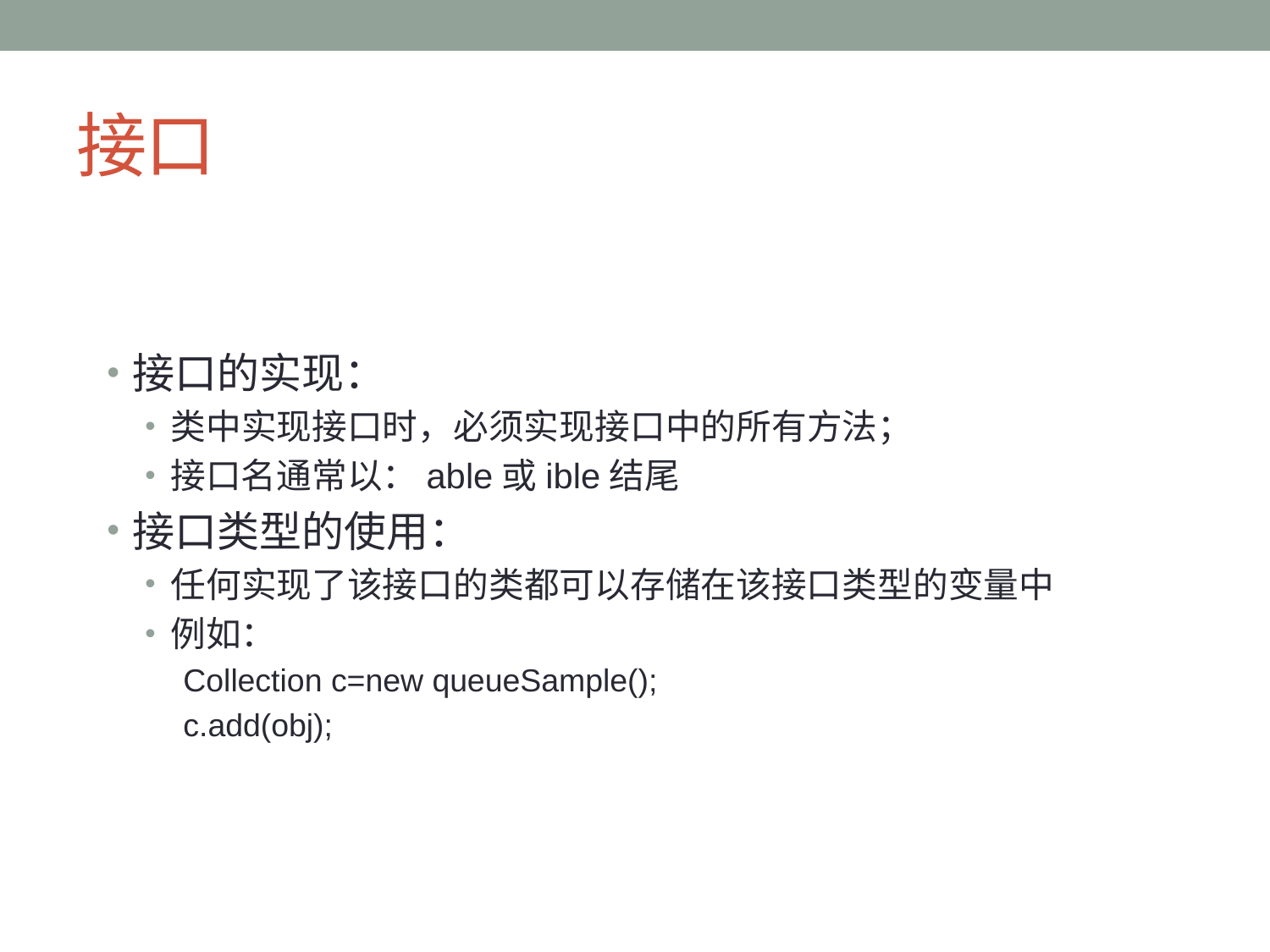

# 接口
接口的实现：
类中实现接口时，必须实现接口中的所有方法；
接口名通常以：able或ible结尾
接口类型的使用：
任何实现了该接口的类都可以存储在该接口类型的变量中
例如：
Collection c=new queueSample();
c.add(obj);